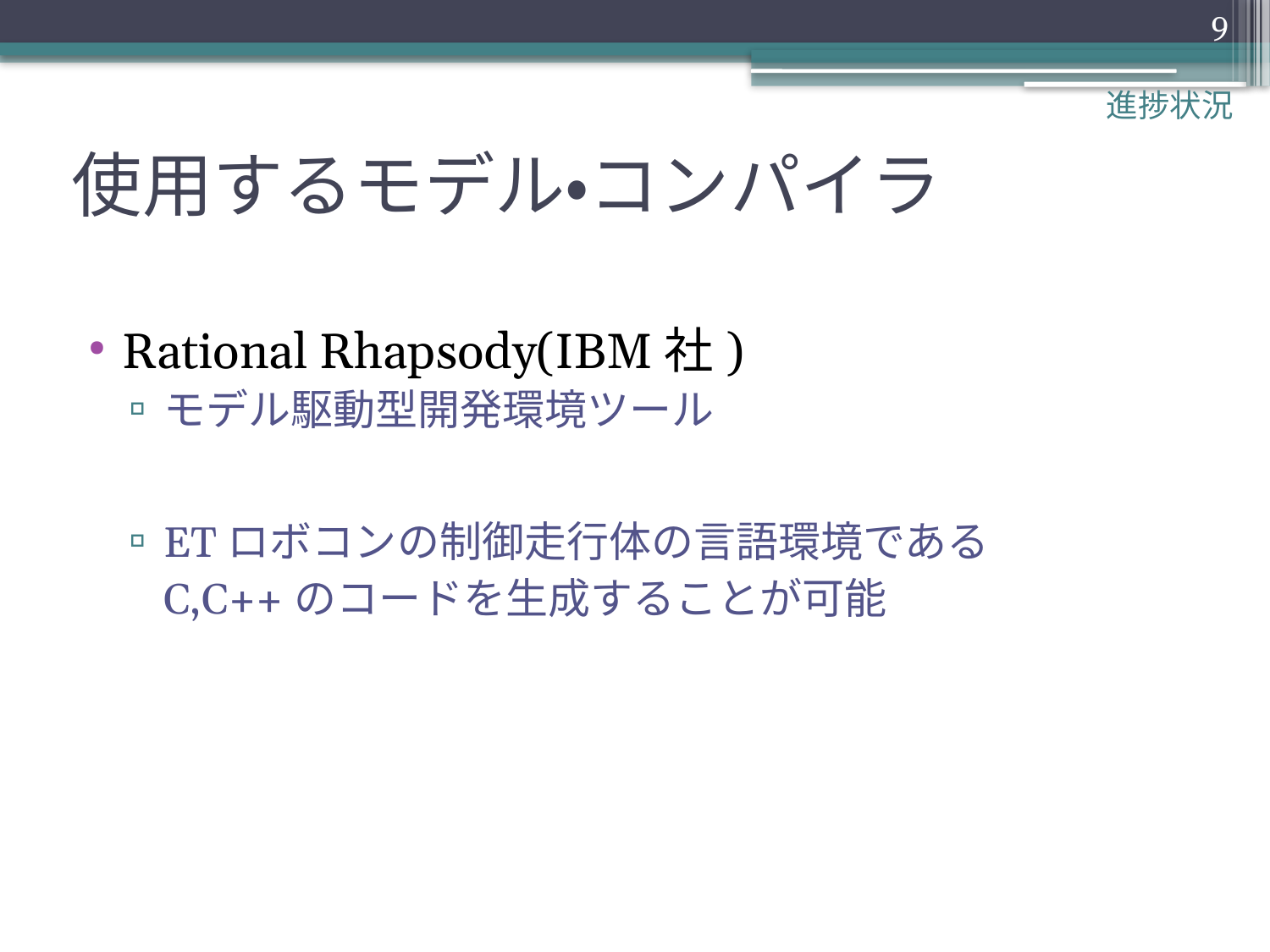

9
進捗状況
# 使用するモデル・コンパイラ

Rational Rhapsody(IBM社)
モデル駆動型開発環境ツール

ETロボコンの制御走行体の言語環境である
	C,C++のコードを生成することが可能